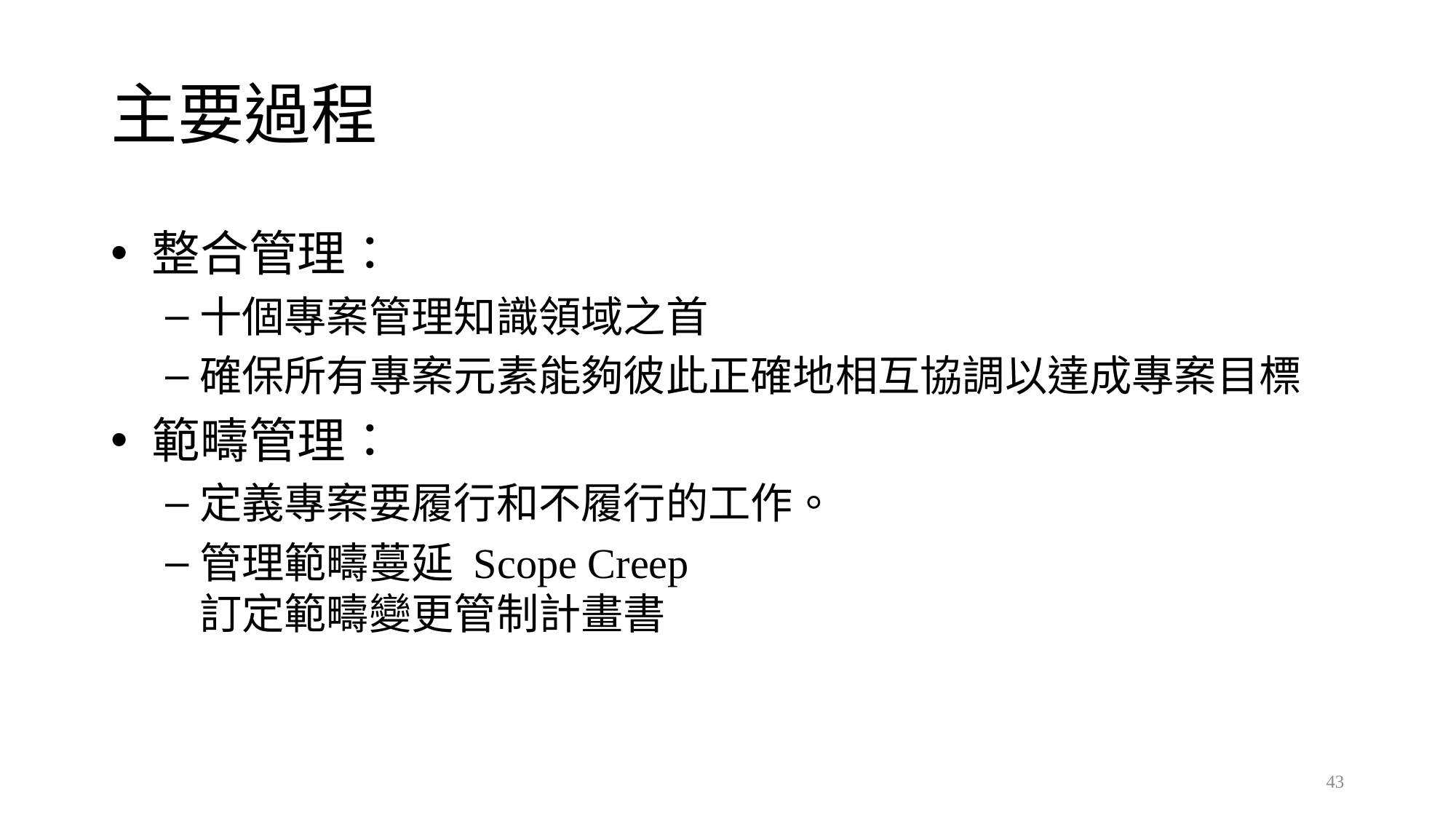

# 主要過程
整合管理：
十個專案管理知識領域之首
確保所有專案元素能夠彼此正確地相互協調以達成專案目標
範疇管理：
定義專案要履行和不履行的工作。
管理範疇蔓延 Scope Creep
訂定範疇變更管制計畫書
43